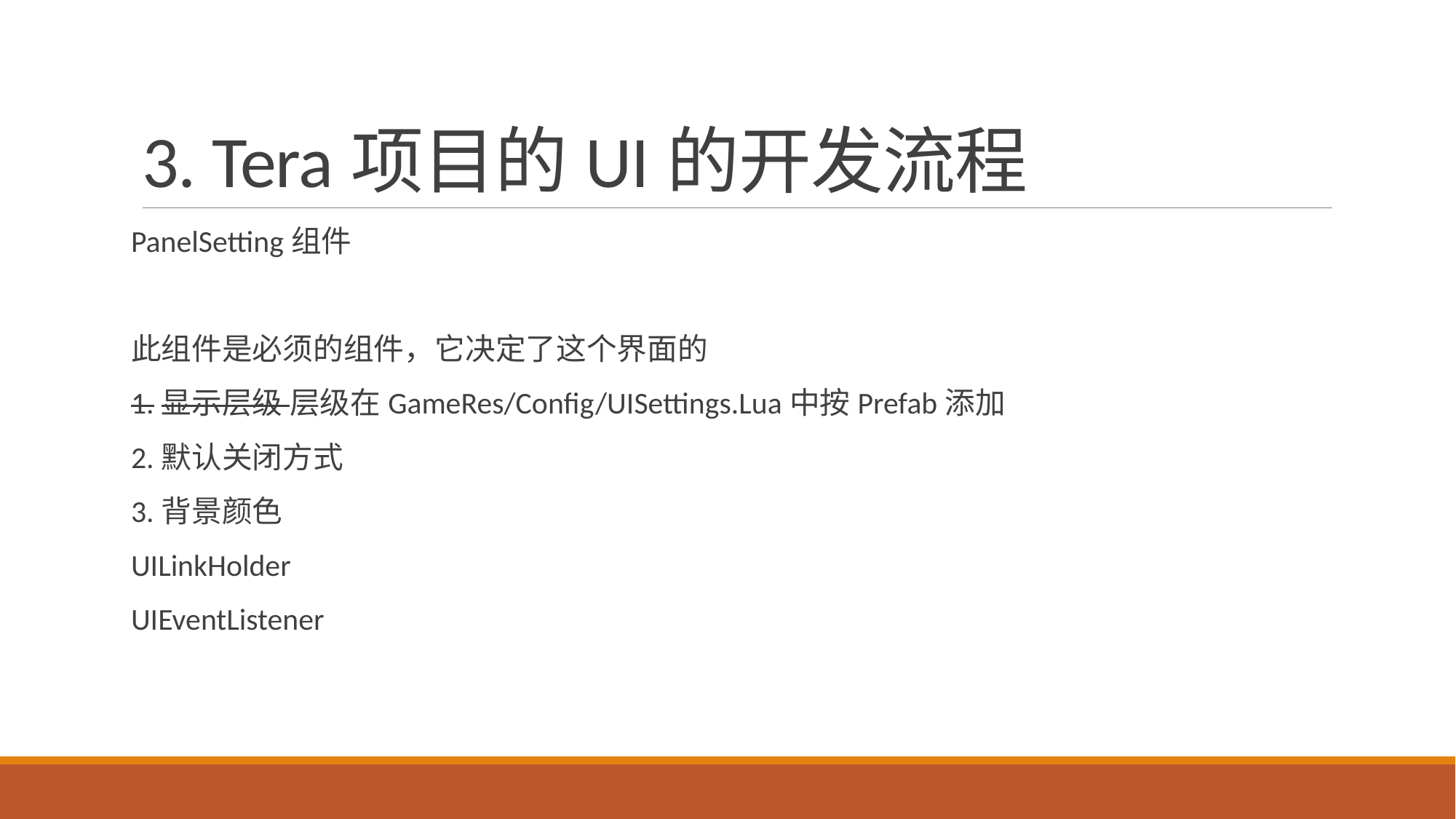

# 3. Tera项目的UI的开发流程
PanelSetting组件

此组件是必须的组件，它决定了这个界面的
1.显示层级 层级在GameRes/Config/UISettings.Lua中按Prefab添加
2.默认关闭方式
3.背景颜色
UILinkHolder
UIEventListener